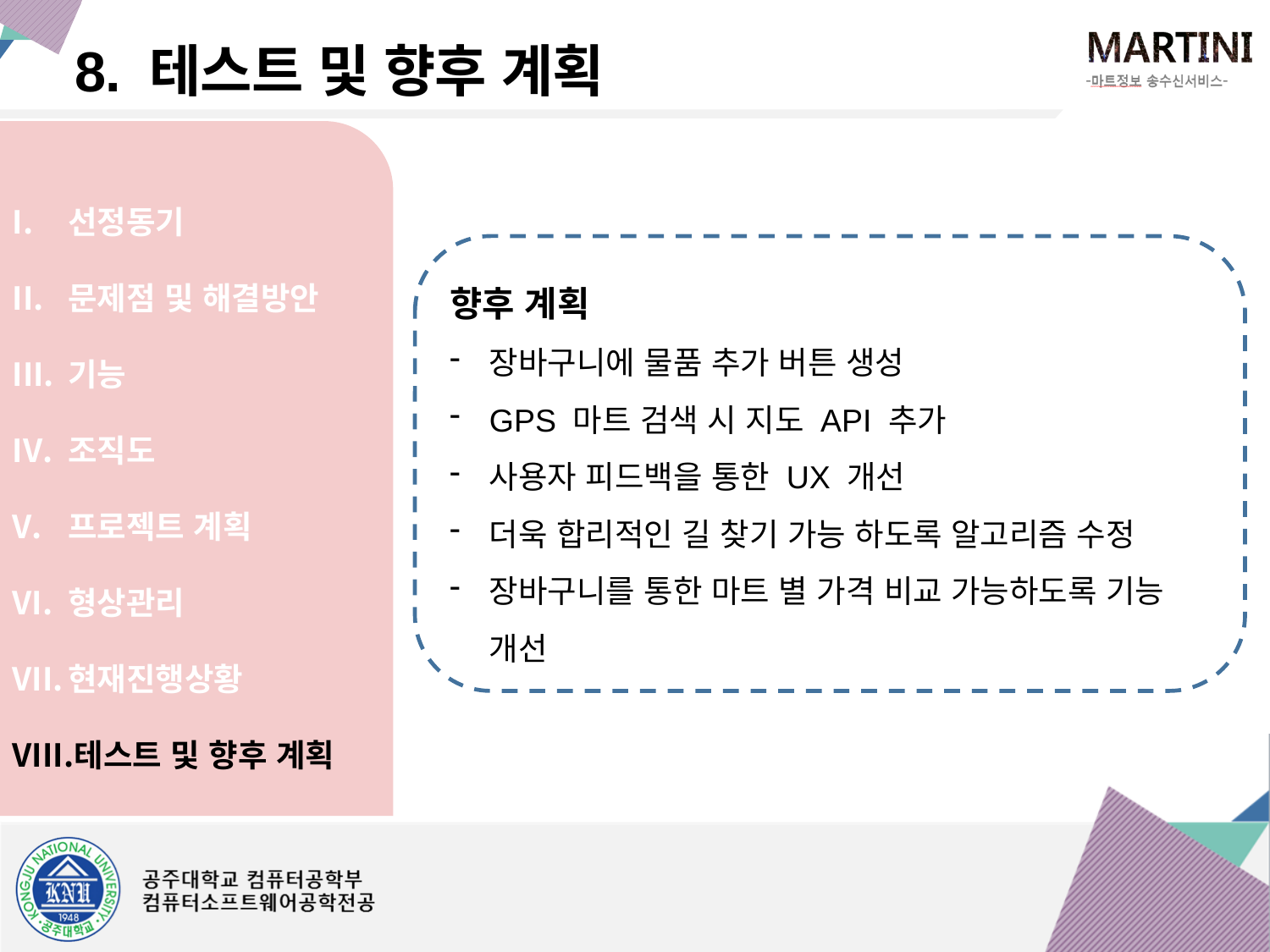

8. 테스트 및 향후 계획
선정동기
문제점 및 해결방안
기능
조직도
프로젝트 계획
형상관리
현재진행상황
테스트 및 향후 계획
향후 계획
장바구니에 물품 추가 버튼 생성
GPS 마트 검색 시 지도 API 추가
사용자 피드백을 통한 UX 개선
더욱 합리적인 길 찾기 가능 하도록 알고리즘 수정
장바구니를 통한 마트 별 가격 비교 가능하도록 기능 개선